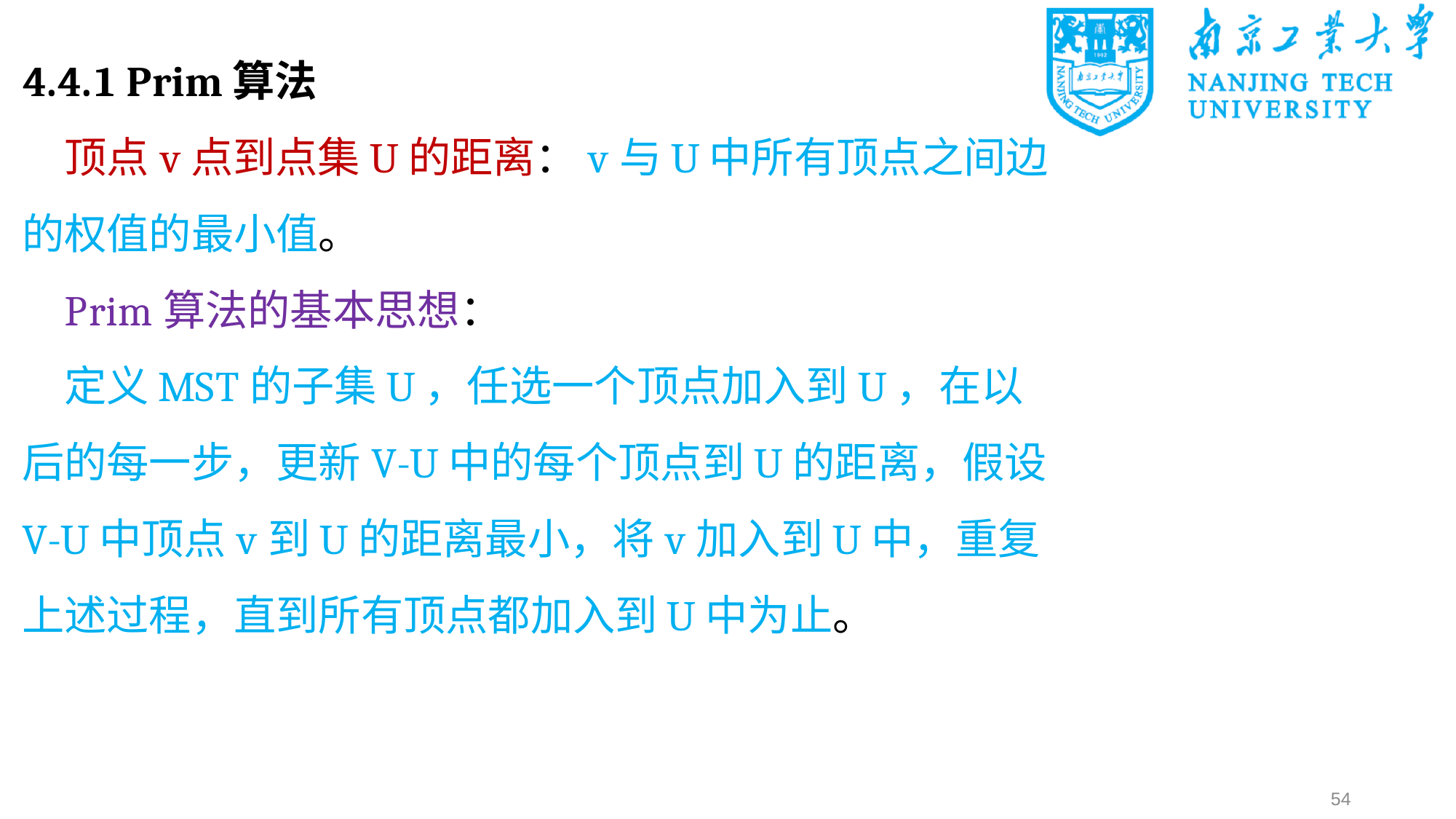

4.4.1 Prim算法
顶点v点到点集U的距离：v与U中所有顶点之间边的权值的最小值。
Prim算法的基本思想：
定义MST的子集U，任选一个顶点加入到U，在以后的每一步，更新V-U中的每个顶点到U的距离，假设V-U中顶点v到U的距离最小，将v加入到U中，重复上述过程，直到所有顶点都加入到U中为止。
54